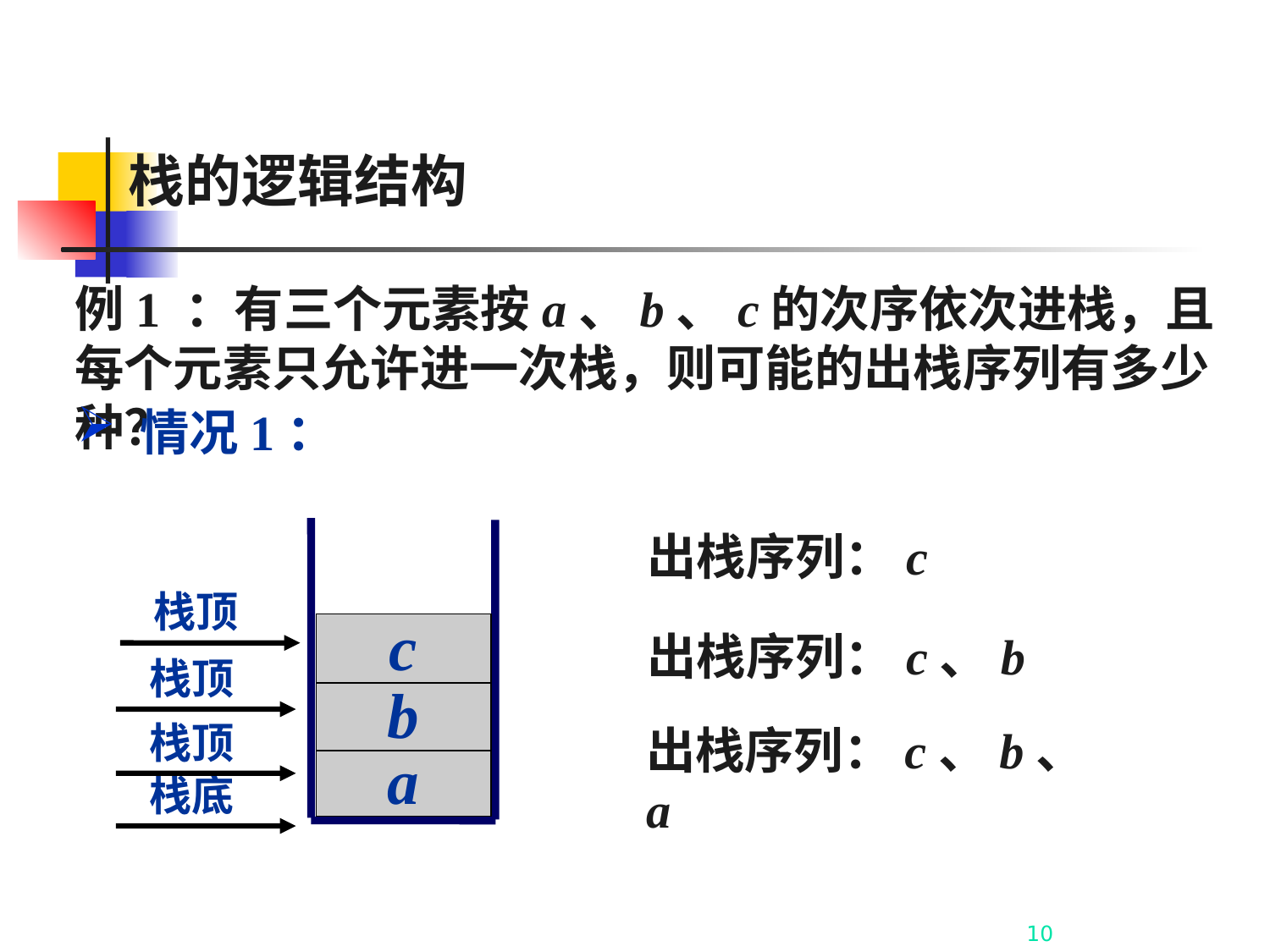

栈的逻辑结构
例1 ：有三个元素按a、b、c的次序依次进栈，且每个元素只允许进一次栈，则可能的出栈序列有多少种？
 情况1：

出栈序列：c

栈顶

c
出栈序列：c、b
栈顶

b
栈顶

出栈序列：c、b、a
a
栈底

10